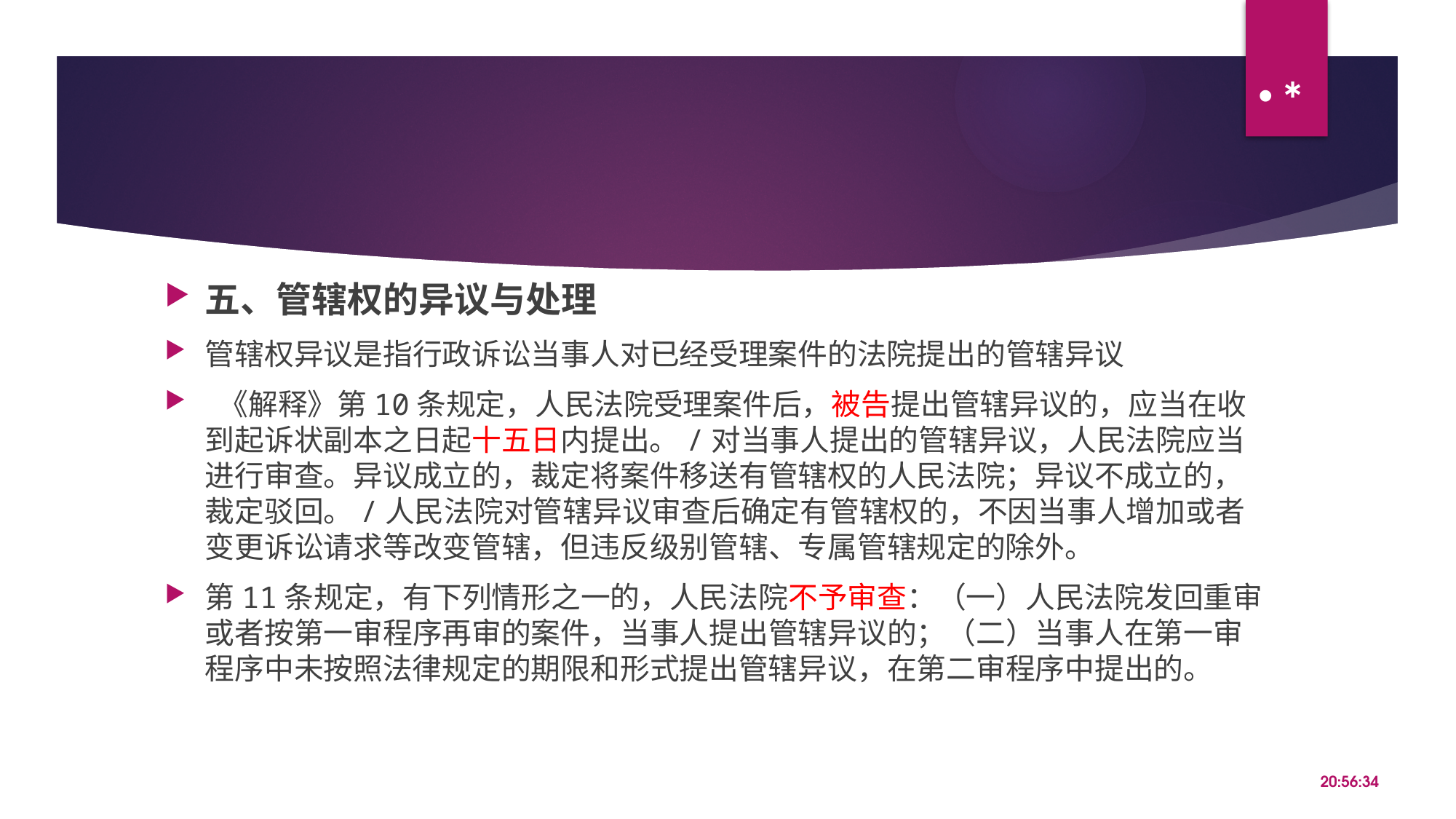

*
#
五、管辖权的异议与处理
管辖权异议是指行政诉讼当事人对已经受理案件的法院提出的管辖异议
 《解释》第10条规定，人民法院受理案件后，被告提出管辖异议的，应当在收到起诉状副本之日起十五日内提出。/对当事人提出的管辖异议，人民法院应当进行审查。异议成立的，裁定将案件移送有管辖权的人民法院；异议不成立的，裁定驳回。/人民法院对管辖异议审查后确定有管辖权的，不因当事人增加或者变更诉讼请求等改变管辖，但违反级别管辖、专属管辖规定的除外。
第11条规定，有下列情形之一的，人民法院不予审查：（一）人民法院发回重审或者按第一审程序再审的案件，当事人提出管辖异议的；（二）当事人在第一审程序中未按照法律规定的期限和形式提出管辖异议，在第二审程序中提出的。

20:56:34